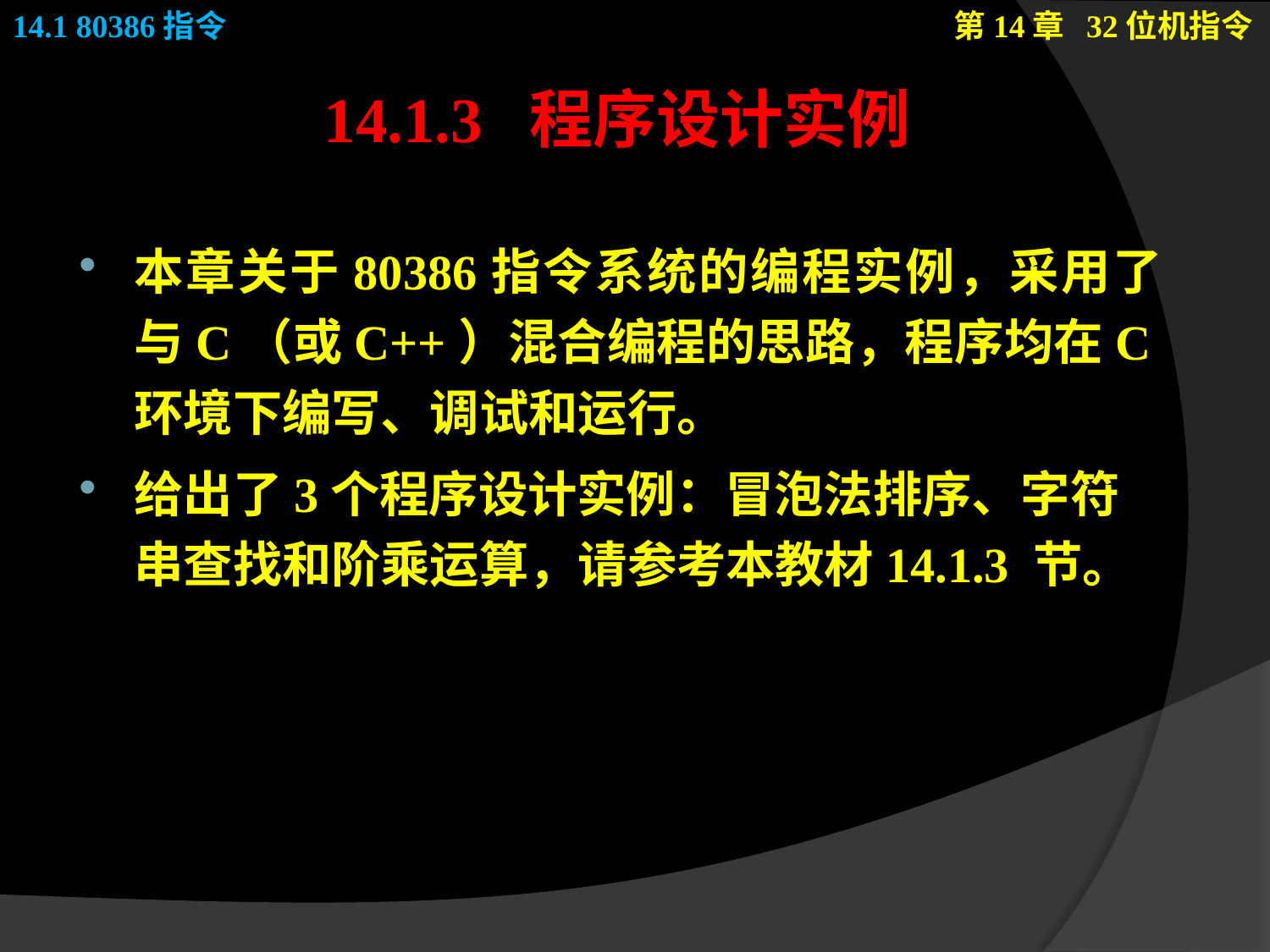

# 14.1.3  程序设计实例
本章关于80386指令系统的编程实例，采用了与C（或C++）混合编程的思路，程序均在C环境下编写、调试和运行。
给出了3个程序设计实例：冒泡法排序、字符串查找和阶乘运算，请参考本教材14.1.3 节。